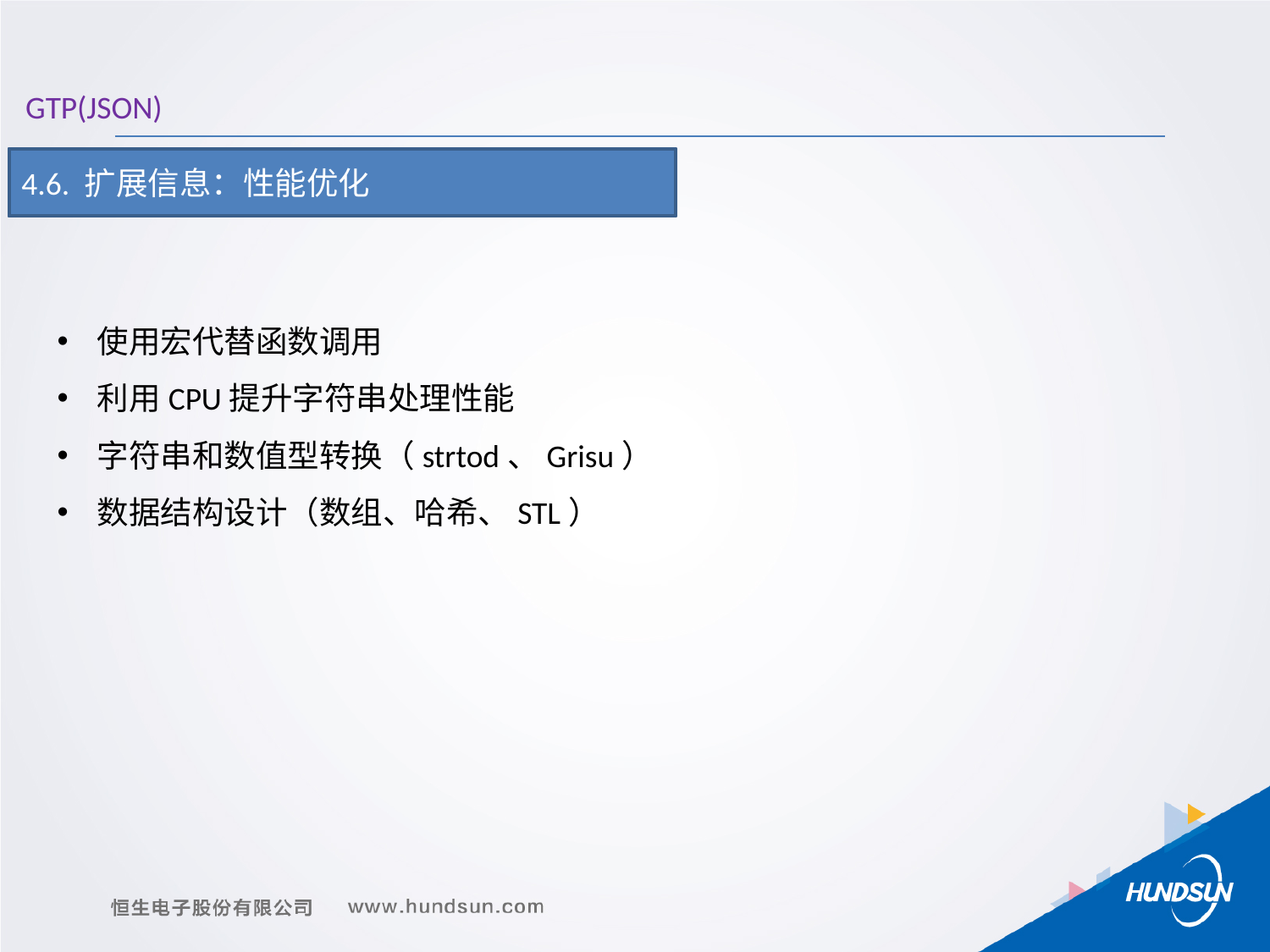

GTP(JSON)

4.6. 扩展信息：性能优化
使用宏代替函数调用
利用CPU提升字符串处理性能
字符串和数值型转换（strtod、Grisu）
数据结构设计（数组、哈希、STL）